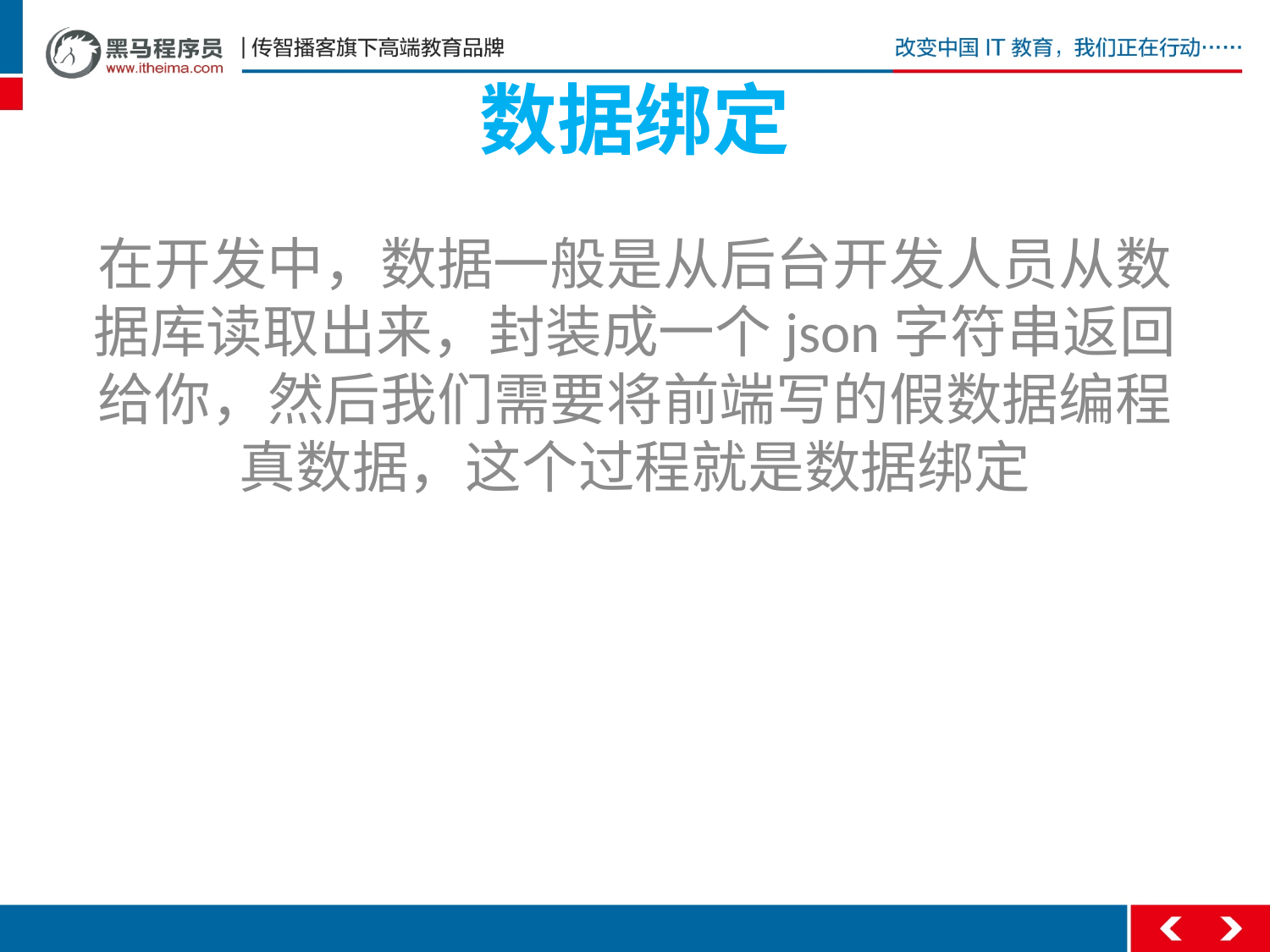

# 数据绑定
在开发中，数据一般是从后台开发人员从数据库读取出来，封装成一个json字符串返回给你，然后我们需要将前端写的假数据编程真数据，这个过程就是数据绑定